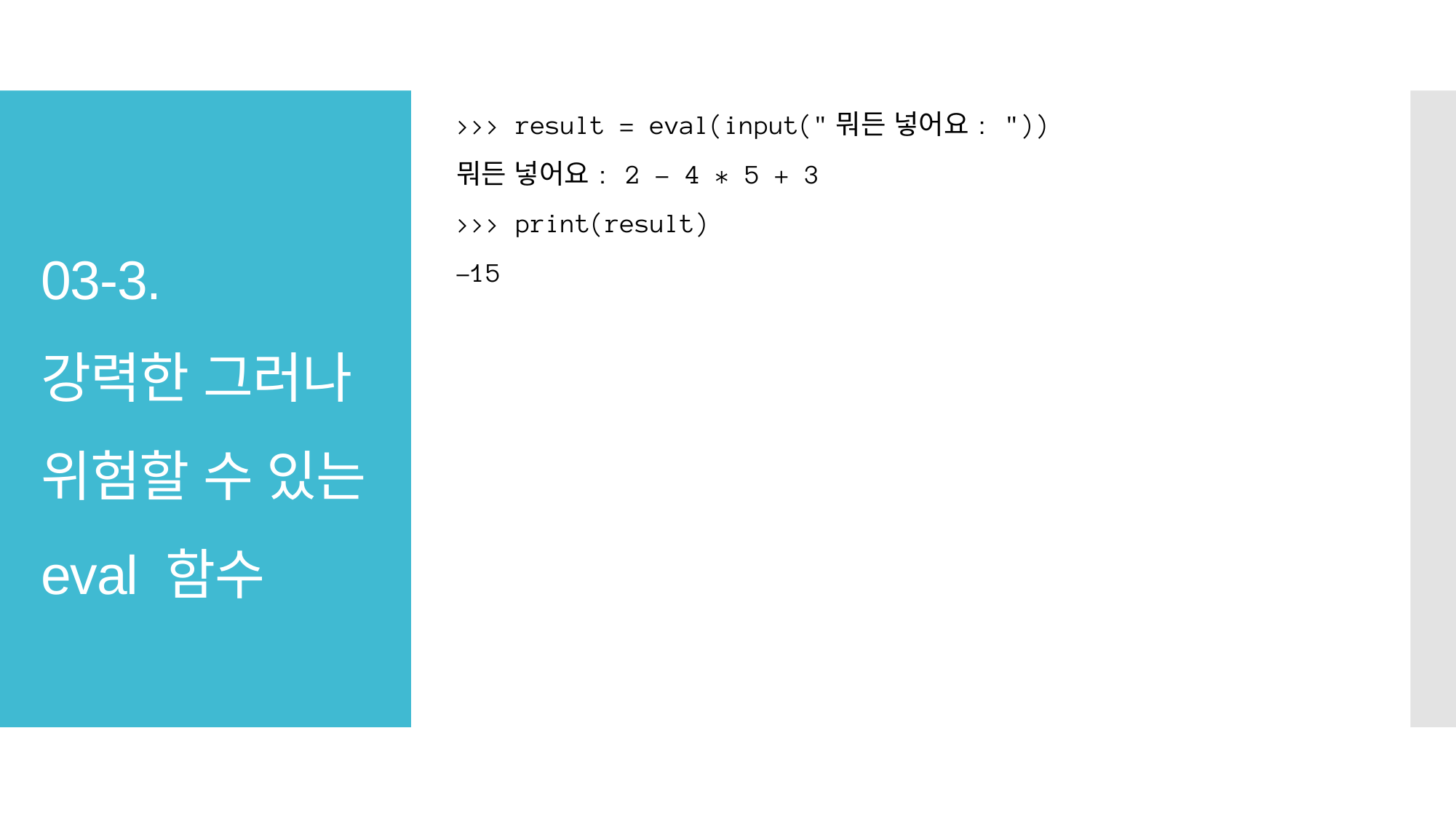

>>> result = eval(input("뭐든 넣어요: "))
뭐든 넣어요: 2 - 4 * 5 + 3
>>> print(result)
-15
# 03-3. 강력한 그러나 위험할 수 있는 eval 함수